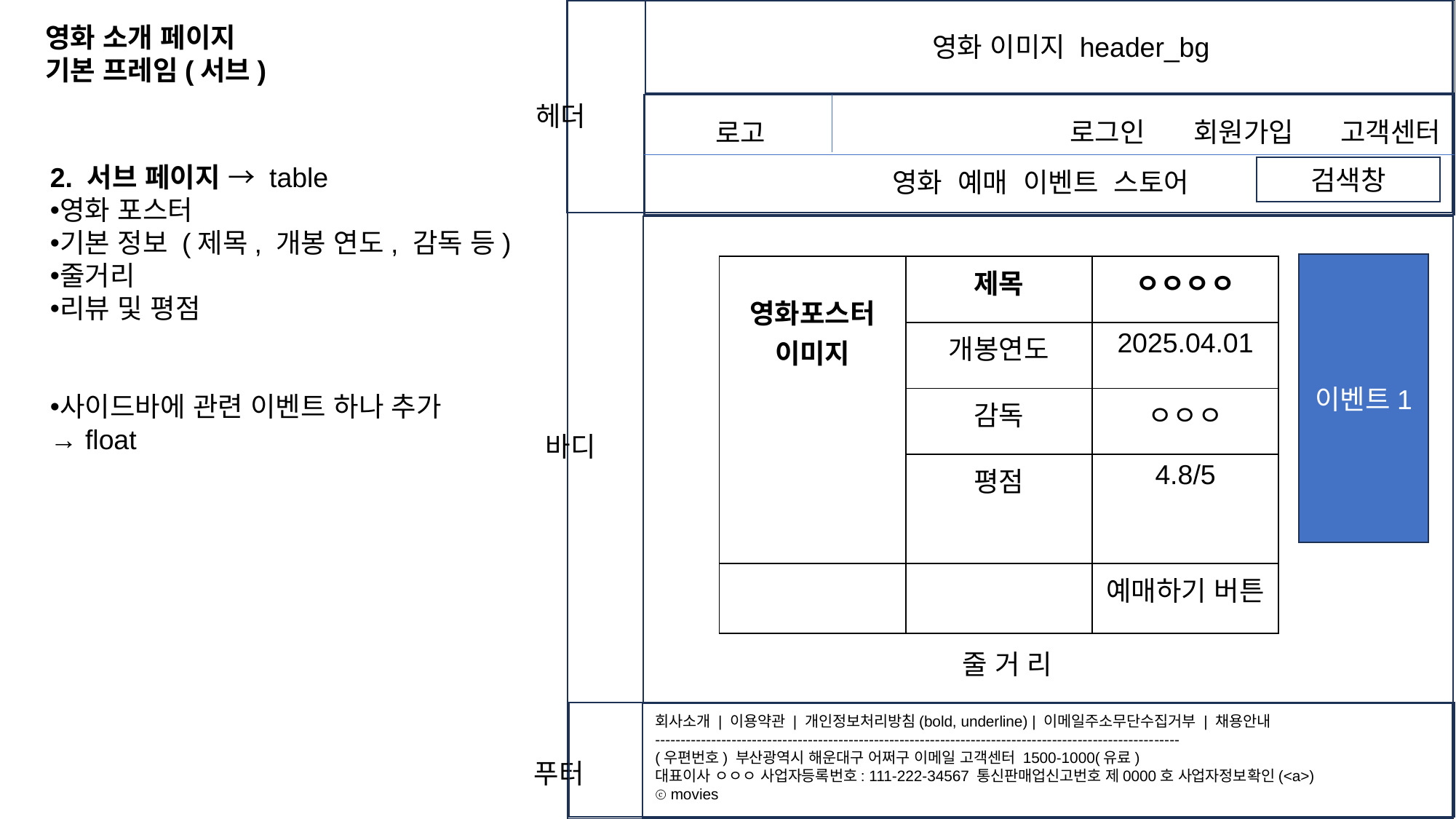

영화 소개 페이지
기본 프레임(서브)
영화 이미지 header_bg
헤더

로그인
회원가입
고객센터
로고
2. 서브 페이지 → table
영화 포스터
기본 정보 (제목, 개봉 연도, 감독 등)
줄거리
리뷰 및 평점

사이드바에 관련 이벤트 하나 추가
→ float
검색창
영화  예매  이벤트  스토어

이벤트1
| 영화포스터 이미지 | 제목 | ㅇㅇㅇㅇ |
| --- | --- | --- |
|  | 개봉연도 | 2025.04.01 |
|  | 감독 | ㅇㅇㅇ |
|  | 평점 | 4.8/5 |
|  |  | 예매하기 버튼 |
바디
줄 거 리

회사소개 | 이용약관 | 개인정보처리방침(bold, underline) | 이메일주소무단수집거부 | 채용안내
-------------------------------------------------------------------------------------------------------
(우편번호) 부산광역시 해운대구 어쩌구 이메일 고객센터 1500-1000(유료)
대표이사 ㅇㅇㅇ 사업자등록번호: 111-222-34567 통신판매업신고번호 제0000호 사업자정보확인(<a>)
ⓒ movies
푸터